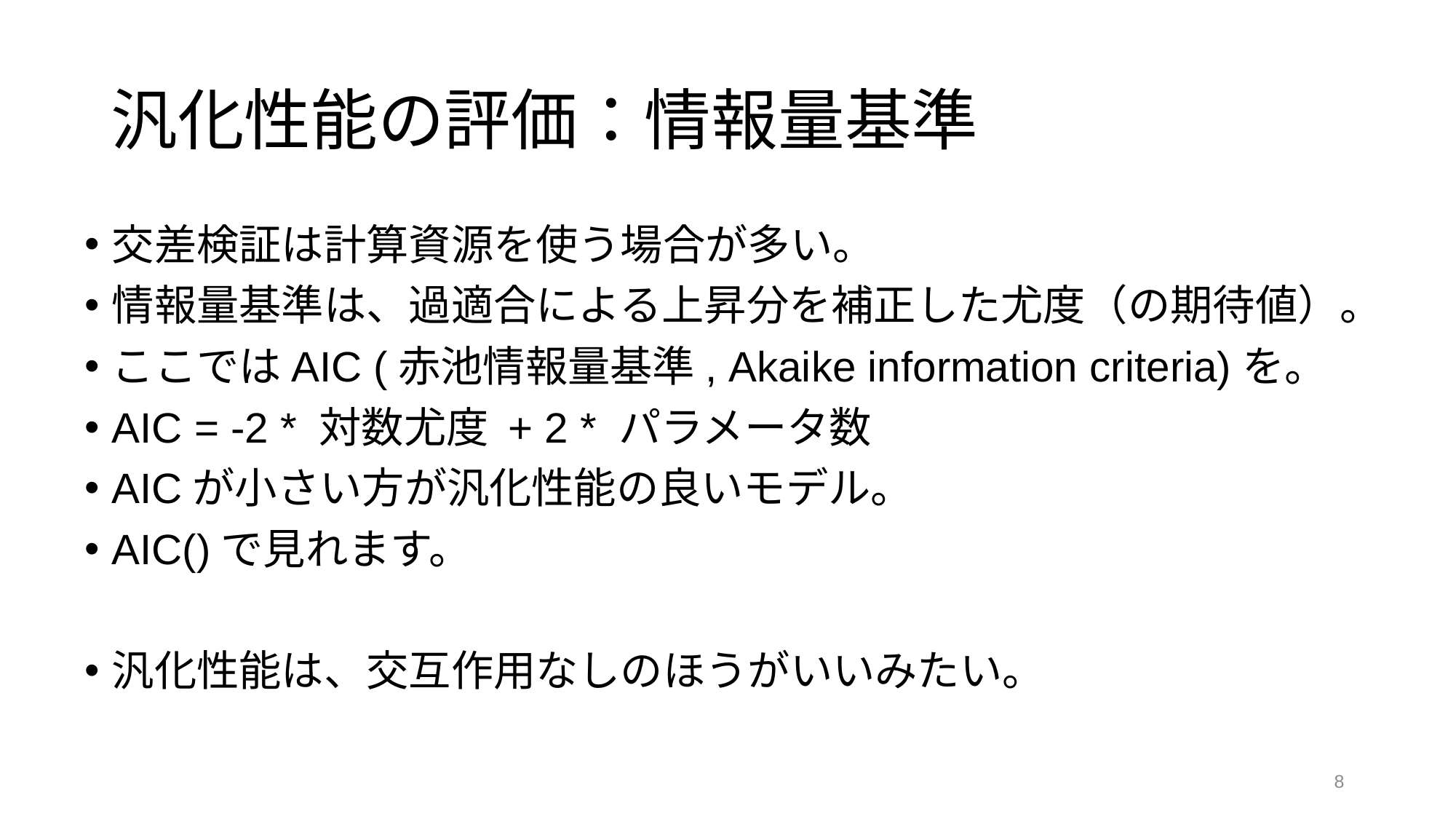

# 汎化性能の評価：情報量基準
交差検証は計算資源を使う場合が多い。
情報量基準は、過適合による上昇分を補正した尤度（の期待値）。
ここではAIC (赤池情報量基準, Akaike information criteria)を。
AIC = -2 * 対数尤度 + 2 * パラメータ数
AICが小さい方が汎化性能の良いモデル。
AIC()で見れます。

汎化性能は、交互作用なしのほうがいいみたい。
8